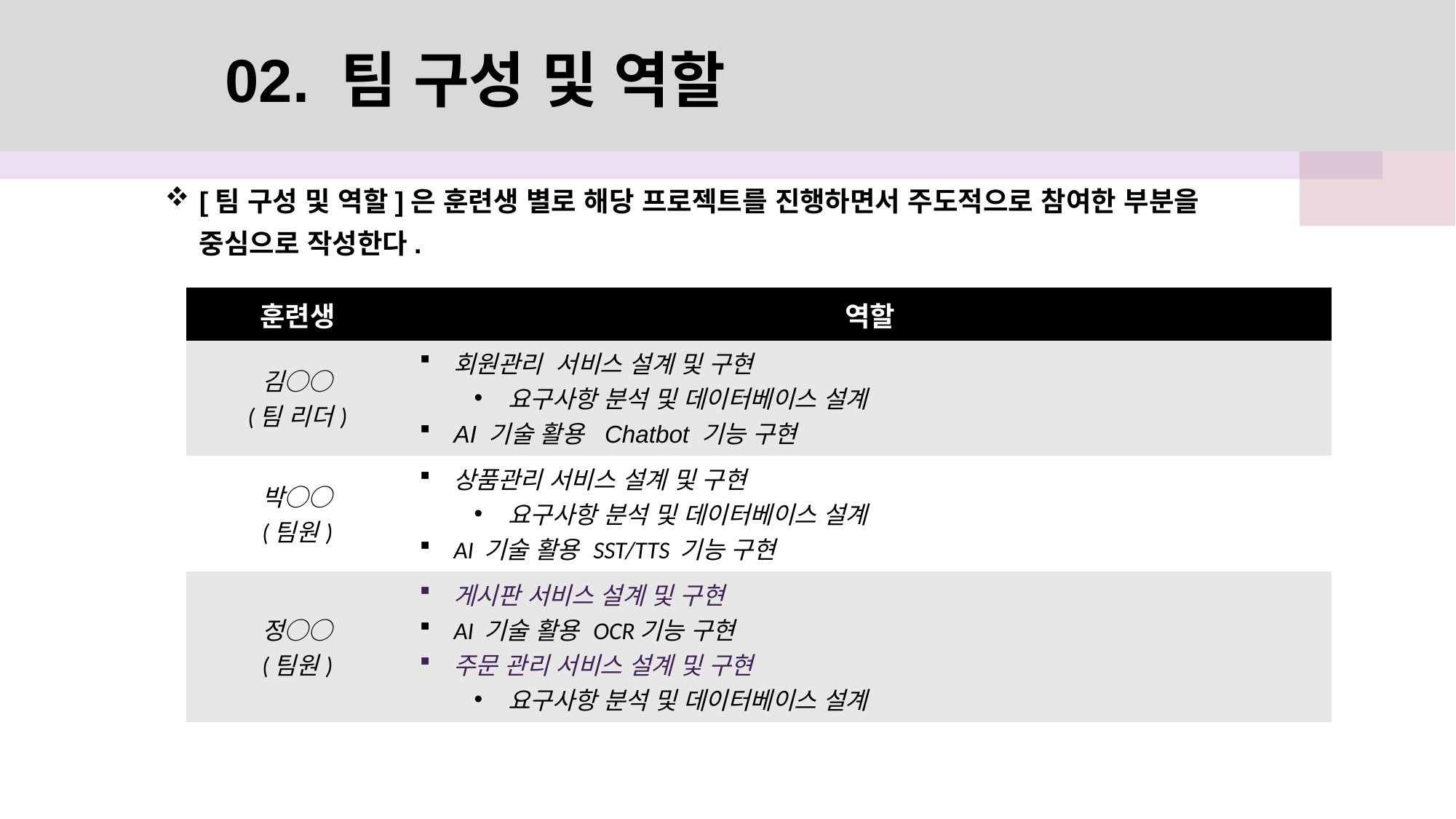

02. 팀 구성 및 역할
[팀 구성 및 역할]은 훈련생 별로 해당 프로젝트를 진행하면서 주도적으로 참여한 부분을 중심으로 작성한다.
| 훈련생 | 역할 |
| --- | --- |
| 김○○ (팀 리더) | 회원관리 서비스 설계 및 구현 요구사항 분석 및 데이터베이스 설계 AI 기술 활용 Chatbot 기능 구현 |
| 박○○ (팀원) | 상품관리 서비스 설계 및 구현 요구사항 분석 및 데이터베이스 설계 AI 기술 활용 SST/TTS 기능 구현 |
| 정○○ (팀원) | 게시판 서비스 설계 및 구현 AI 기술 활용 OCR기능 구현 주문 관리 서비스 설계 및 구현 요구사항 분석 및 데이터베이스 설계 |
|  |  |